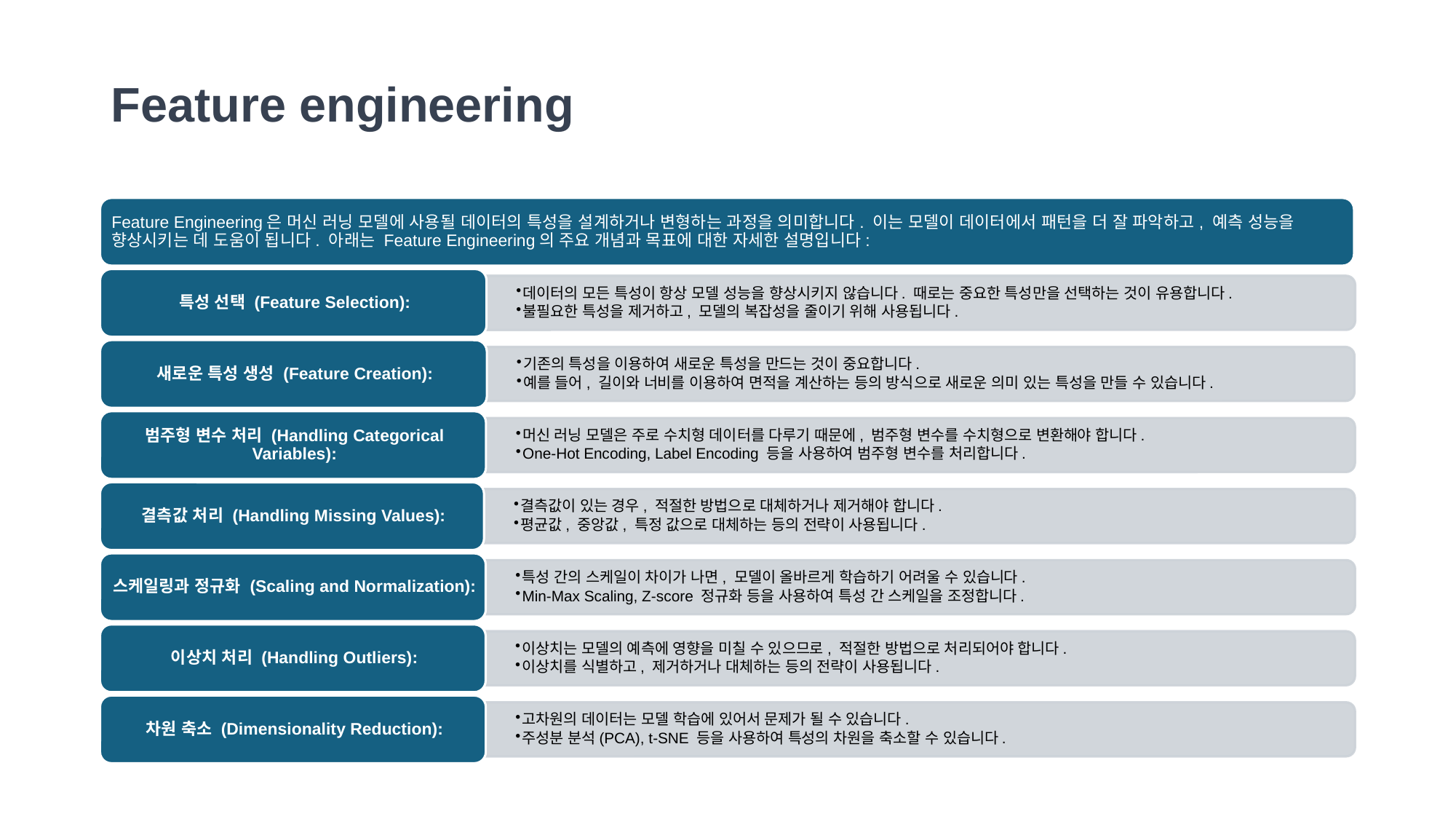

# Feature engineering
Feature Engineering은 머신 러닝 모델에 사용될 데이터의 특성을 설계하거나 변형하는 과정을 의미합니다. 이는 모델이 데이터에서 패턴을 더 잘 파악하고, 예측 성능을 향상시키는 데 도움이 됩니다. 아래는 Feature Engineering의 주요 개념과 목표에 대한 자세한 설명입니다:
데이터의 모든 특성이 항상 모델 성능을 향상시키지 않습니다. 때로는 중요한 특성만을 선택하는 것이 유용합니다.
불필요한 특성을 제거하고, 모델의 복잡성을 줄이기 위해 사용됩니다.
특성 선택 (Feature Selection):
기존의 특성을 이용하여 새로운 특성을 만드는 것이 중요합니다.
예를 들어, 길이와 너비를 이용하여 면적을 계산하는 등의 방식으로 새로운 의미 있는 특성을 만들 수 있습니다.
새로운 특성 생성 (Feature Creation):
머신 러닝 모델은 주로 수치형 데이터를 다루기 때문에, 범주형 변수를 수치형으로 변환해야 합니다.
One-Hot Encoding, Label Encoding 등을 사용하여 범주형 변수를 처리합니다.
범주형 변수 처리 (Handling Categorical Variables):
결측값이 있는 경우, 적절한 방법으로 대체하거나 제거해야 합니다.
평균값, 중앙값, 특정 값으로 대체하는 등의 전략이 사용됩니다.
결측값 처리 (Handling Missing Values):
특성 간의 스케일이 차이가 나면, 모델이 올바르게 학습하기 어려울 수 있습니다.
Min-Max Scaling, Z-score 정규화 등을 사용하여 특성 간 스케일을 조정합니다.
스케일링과 정규화 (Scaling and Normalization):
이상치는 모델의 예측에 영향을 미칠 수 있으므로, 적절한 방법으로 처리되어야 합니다.
이상치를 식별하고, 제거하거나 대체하는 등의 전략이 사용됩니다.
이상치 처리 (Handling Outliers):
고차원의 데이터는 모델 학습에 있어서 문제가 될 수 있습니다.
주성분 분석(PCA), t-SNE 등을 사용하여 특성의 차원을 축소할 수 있습니다.
차원 축소 (Dimensionality Reduction):